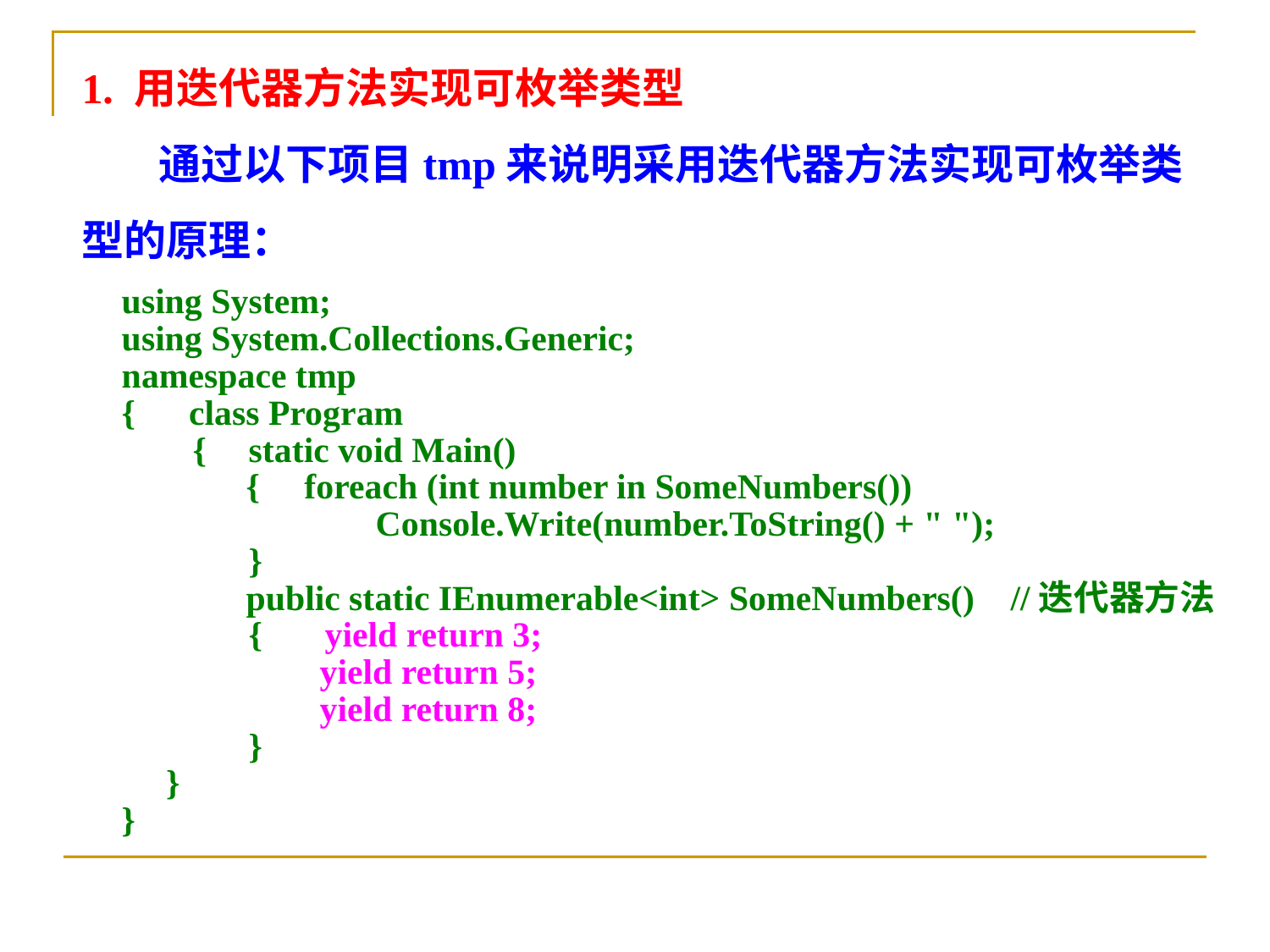

1. 用迭代器方法实现可枚举类型
       通过以下项目tmp来说明采用迭代器方法实现可枚举类型的原理：
using System;
using System.Collections.Generic;
namespace tmp
{      class Program
        {	static void Main()
              {     foreach (int number in SomeNumbers())
                	Console.Write(number.ToString() + " ");
        	}
              public static IEnumerable<int> SomeNumbers()	//迭代器方法
        	{       yield return 3;
            	        yield return 5;
            	        yield return 8;
        	}
     }
}